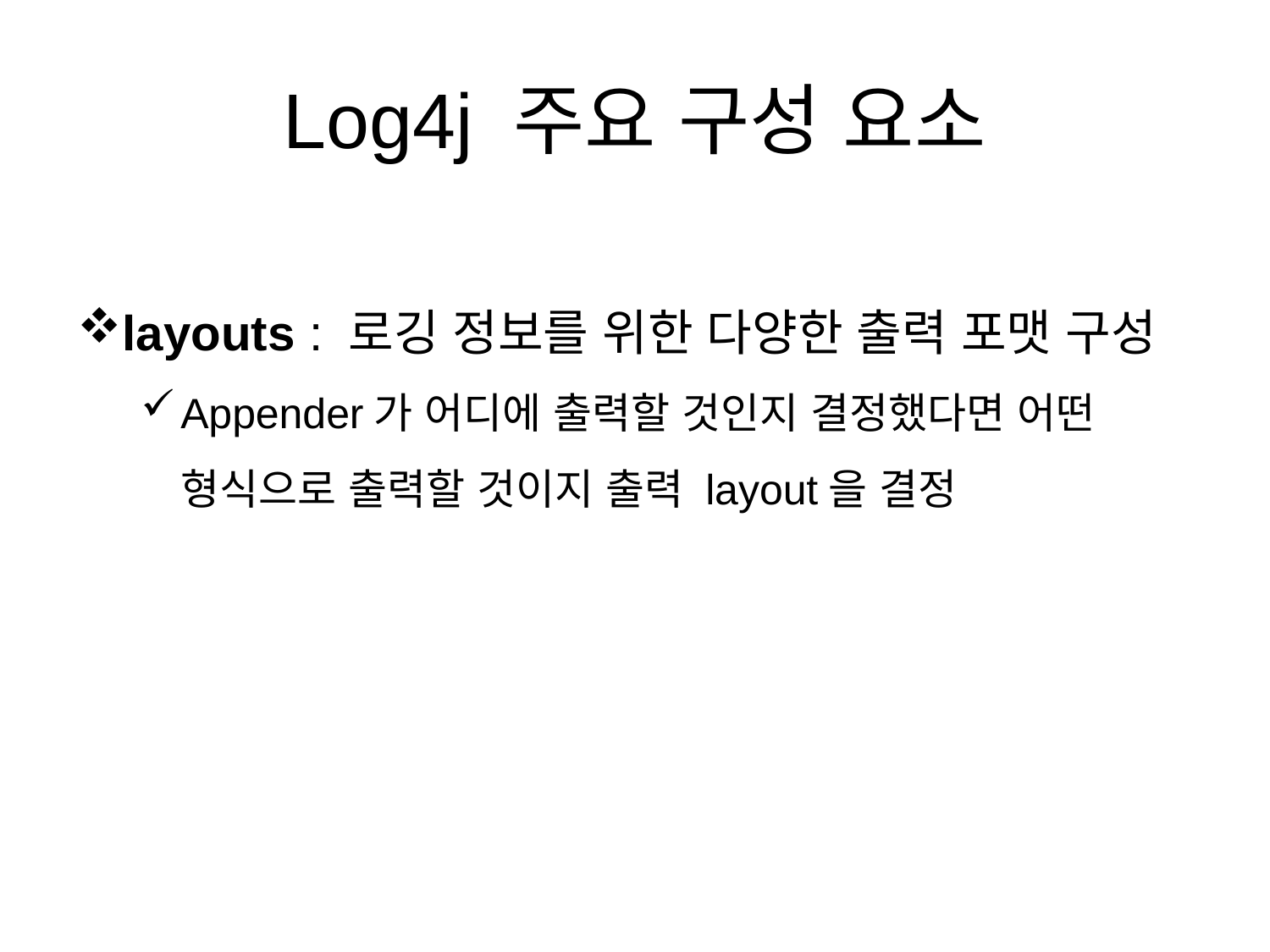

# Log4j 주요 구성 요소
layouts : 로깅 정보를 위한 다양한 출력 포맷 구성
Appender가 어디에 출력할 것인지 결정했다면 어떤 형식으로 출력할 것이지 출력 layout을 결정